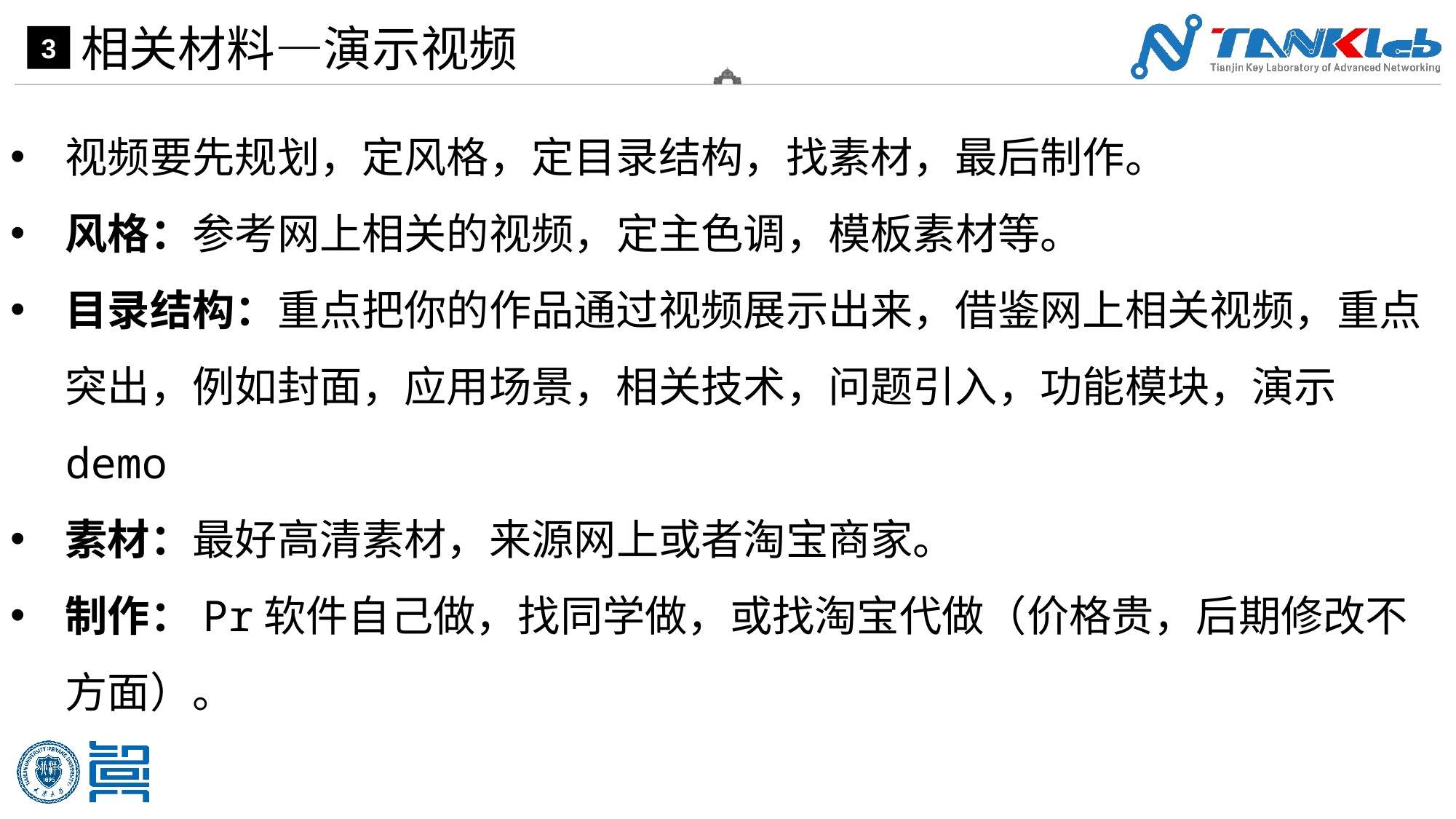

相关材料—演示视频
3
视频要先规划，定风格，定目录结构，找素材，最后制作。
风格：参考网上相关的视频，定主色调，模板素材等。
目录结构：重点把你的作品通过视频展示出来，借鉴网上相关视频，重点突出，例如封面，应用场景，相关技术，问题引入，功能模块，演示demo
素材：最好高清素材，来源网上或者淘宝商家。
制作：Pr软件自己做，找同学做，或找淘宝代做（价格贵，后期修改不方面）。